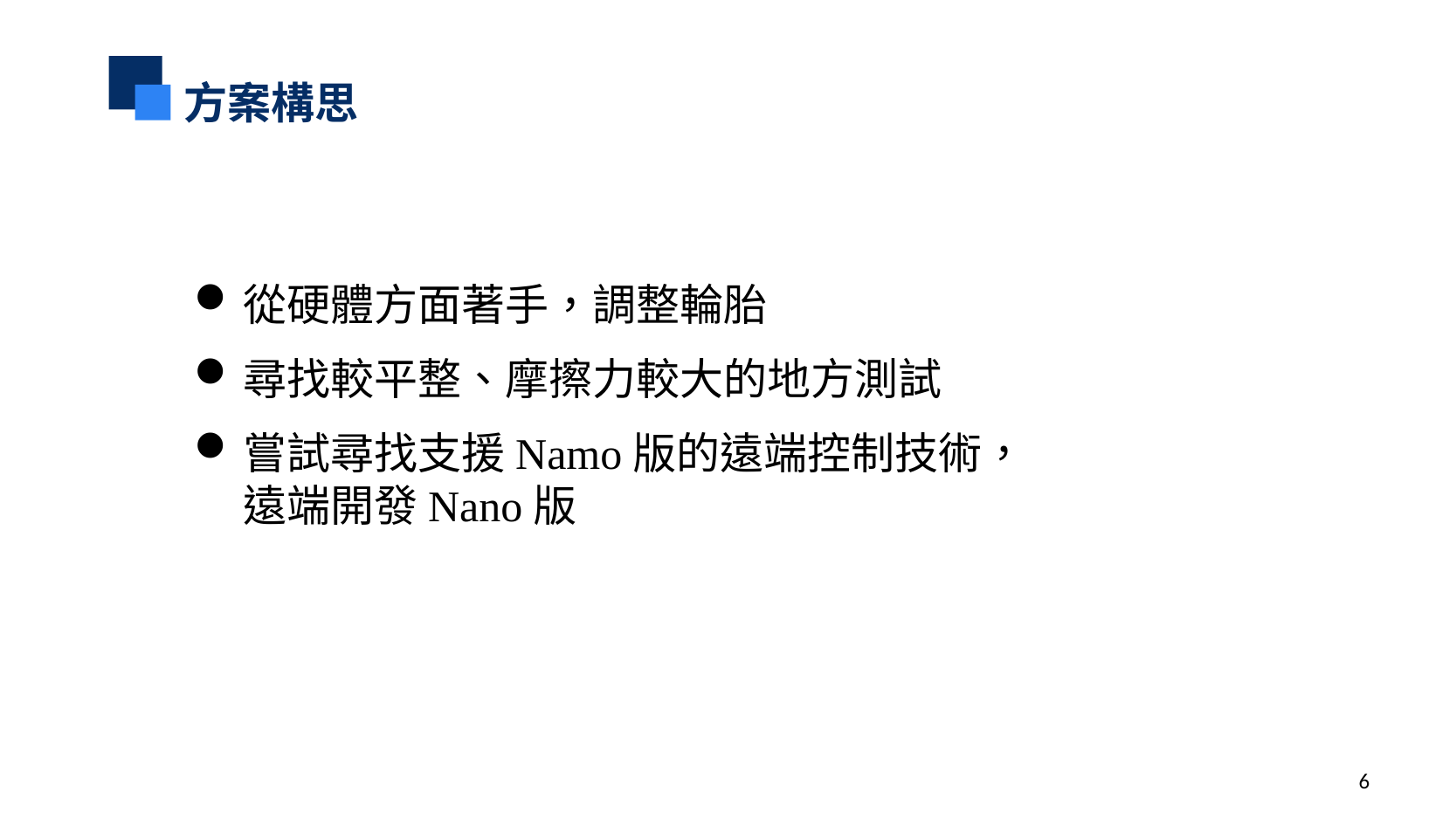

方案構思

從硬體方面著手，調整輪胎
尋找較平整、摩擦力較大的地方測試
嘗試尋找支援Namo版的遠端控制技術，遠端開發Nano版
6